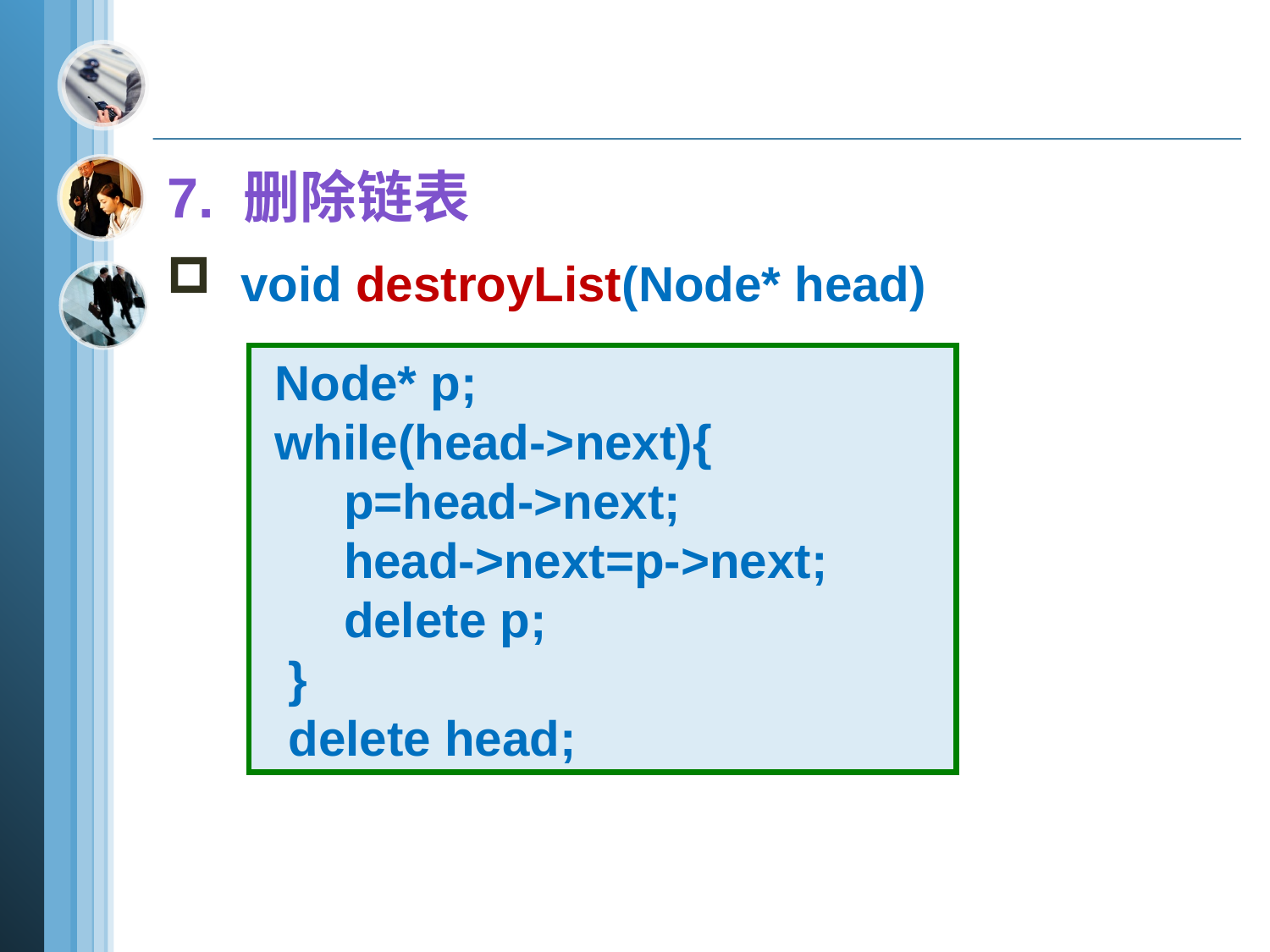

7. 删除链表

  void destroyList(Node* head)
 Node* p;
 while(head->next){
      p=head->next;
      head->next=p->next;
      delete p;
  }
  delete head;